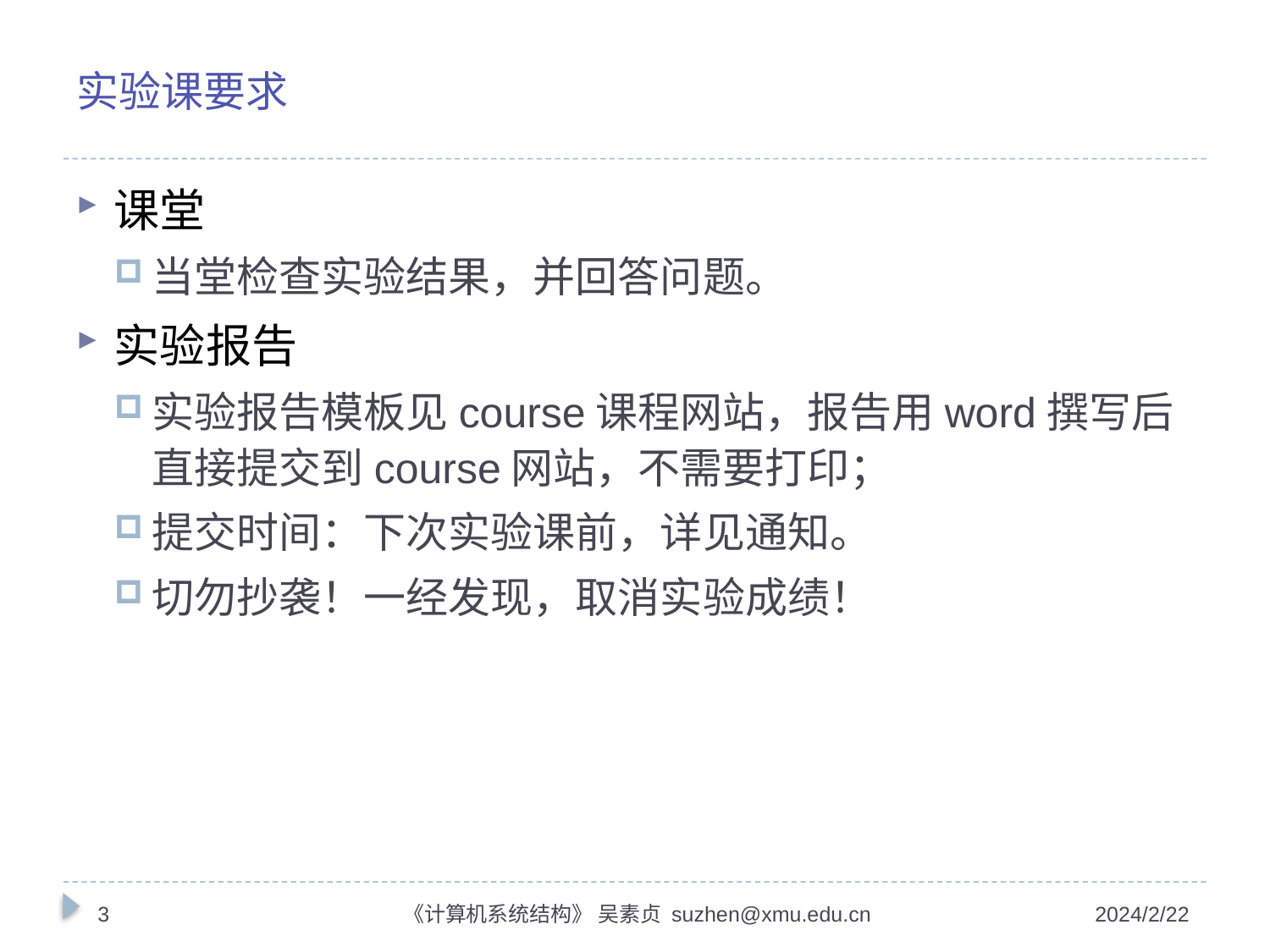

# 实验课要求
课堂
当堂检查实验结果，并回答问题。
实验报告
实验报告模板见course课程网站，报告用word撰写后直接提交到course网站，不需要打印；
提交时间：下次实验课前，详见通知。
切勿抄袭！一经发现，取消实验成绩！
3
《计算机系统结构》 吴素贞 suzhen@xmu.edu.cn
2024/2/22